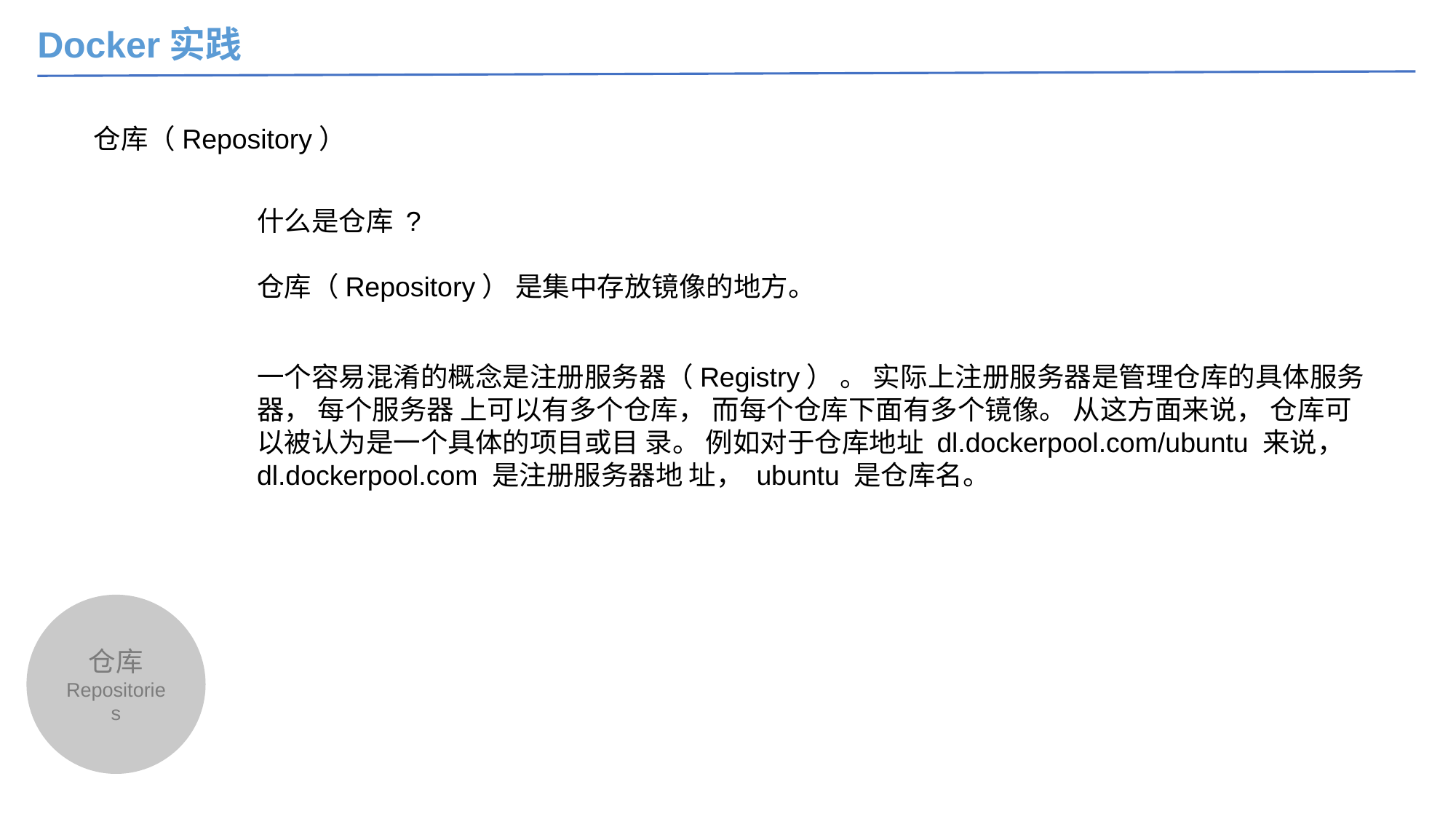

Docker实践
仓库（Repository）
什么是仓库 ?

仓库（Repository） 是集中存放镜像的地方。

一个容易混淆的概念是注册服务器（Registry） 。 实际上注册服务器是管理仓库的具体服务器， 每个服务器 上可以有多个仓库， 而每个仓库下面有多个镜像。 从这方面来说， 仓库可以被认为是一个具体的项目或目 录。 例如对于仓库地址 dl.dockerpool.com/ubuntu 来说， dl.dockerpool.com 是注册服务器地 址， ubuntu 是仓库名。
仓库
Repositories